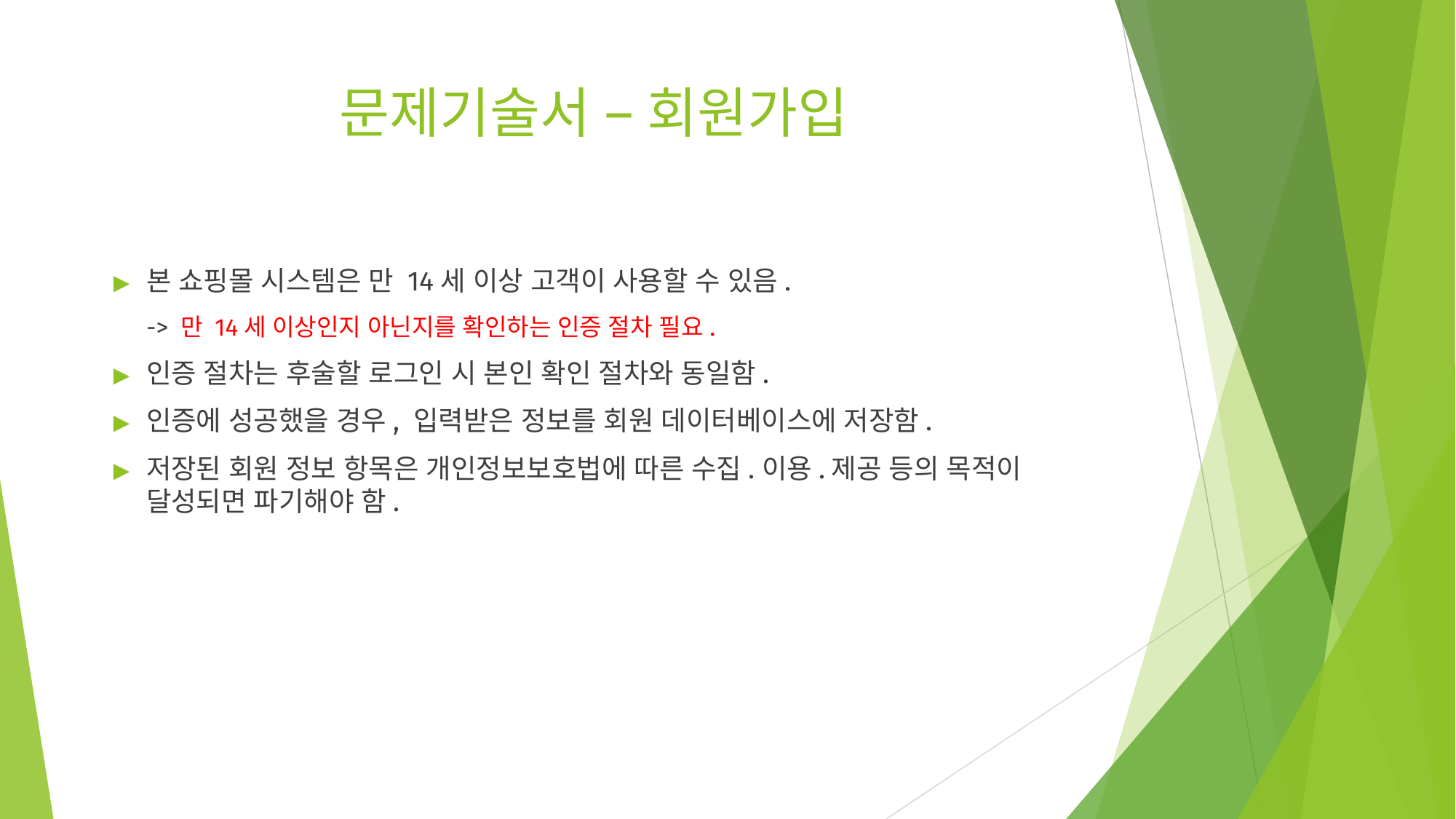

# 문제기술서 – 회원가입
본 쇼핑몰 시스템은 만 14세 이상 고객이 사용할 수 있음.
-> 만 14세 이상인지 아닌지를 확인하는 인증 절차 필요.
인증 절차는 후술할 로그인 시 본인 확인 절차와 동일함.
인증에 성공했을 경우, 입력받은 정보를 회원 데이터베이스에 저장함.
저장된 회원 정보 항목은 개인정보보호법에 따른 수집.이용.제공 등의 목적이 달성되면 파기해야 함.